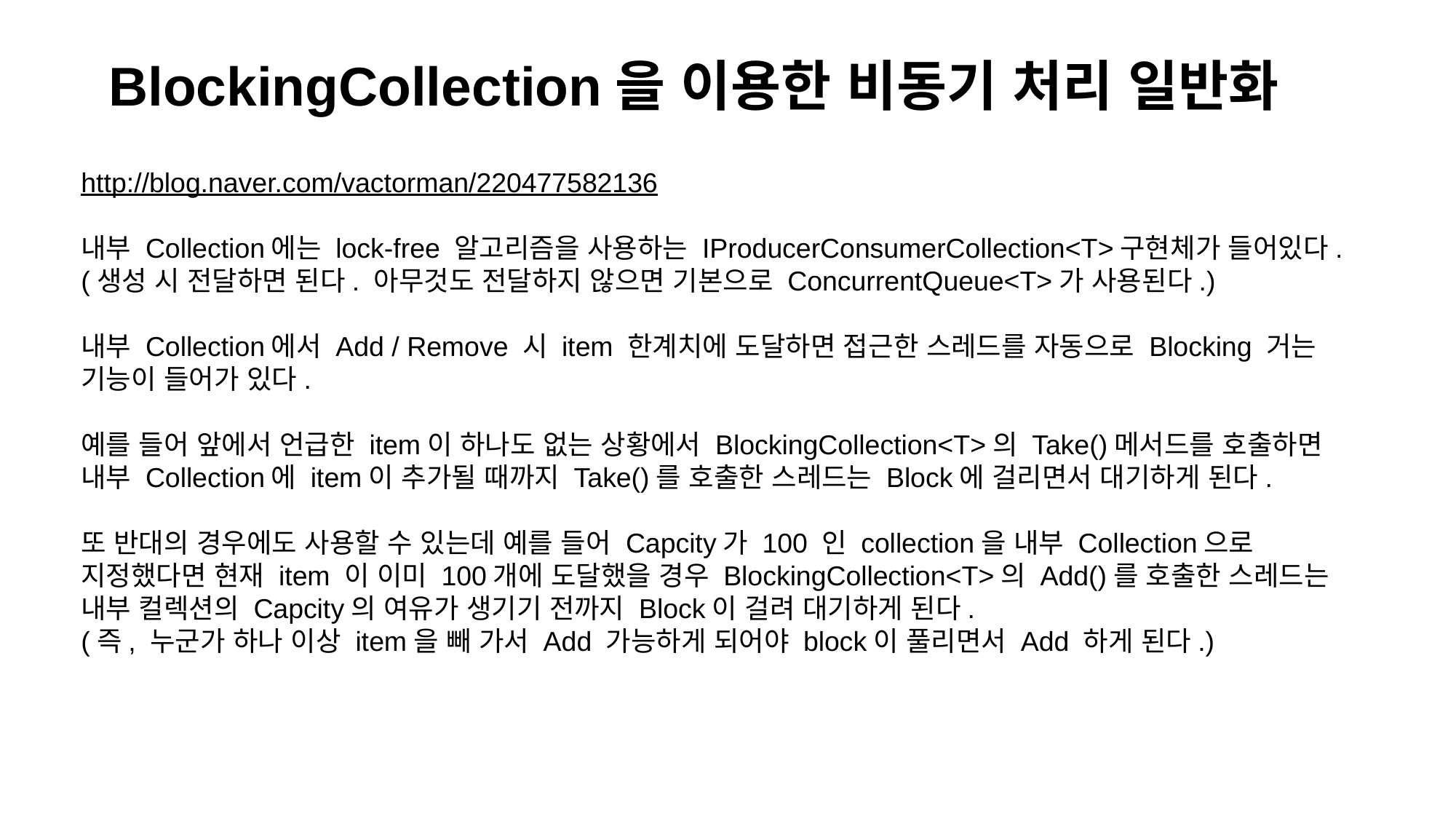

BlockingCollection을 이용한 비동기 처리 일반화
http://blog.naver.com/vactorman/220477582136

내부 Collection에는 lock-free 알고리즘을 사용하는 IProducerConsumerCollection<T>구현체가 들어있다.
(생성 시 전달하면 된다. 아무것도 전달하지 않으면 기본으로 ConcurrentQueue<T>가 사용된다.)

내부 Collection에서 Add / Remove 시 item 한계치에 도달하면 접근한 스레드를 자동으로 Blocking 거는 기능이 들어가 있다.

예를 들어 앞에서 언급한 item이 하나도 없는 상황에서 BlockingCollection<T>의 Take()메서드를 호출하면 내부 Collection에 item이 추가될 때까지 Take()를 호출한 스레드는 Block에 걸리면서 대기하게 된다.

또 반대의 경우에도 사용할 수 있는데 예를 들어 Capcity가 100 인 collection을 내부 Collection으로 지정했다면 현재 item 이 이미 100개에 도달했을 경우 BlockingCollection<T>의 Add()를 호출한 스레드는
내부 컬렉션의 Capcity의 여유가 생기기 전까지 Block이 걸려 대기하게 된다.
(즉, 누군가 하나 이상 item을 빼 가서 Add 가능하게 되어야 block이 풀리면서 Add 하게 된다.)